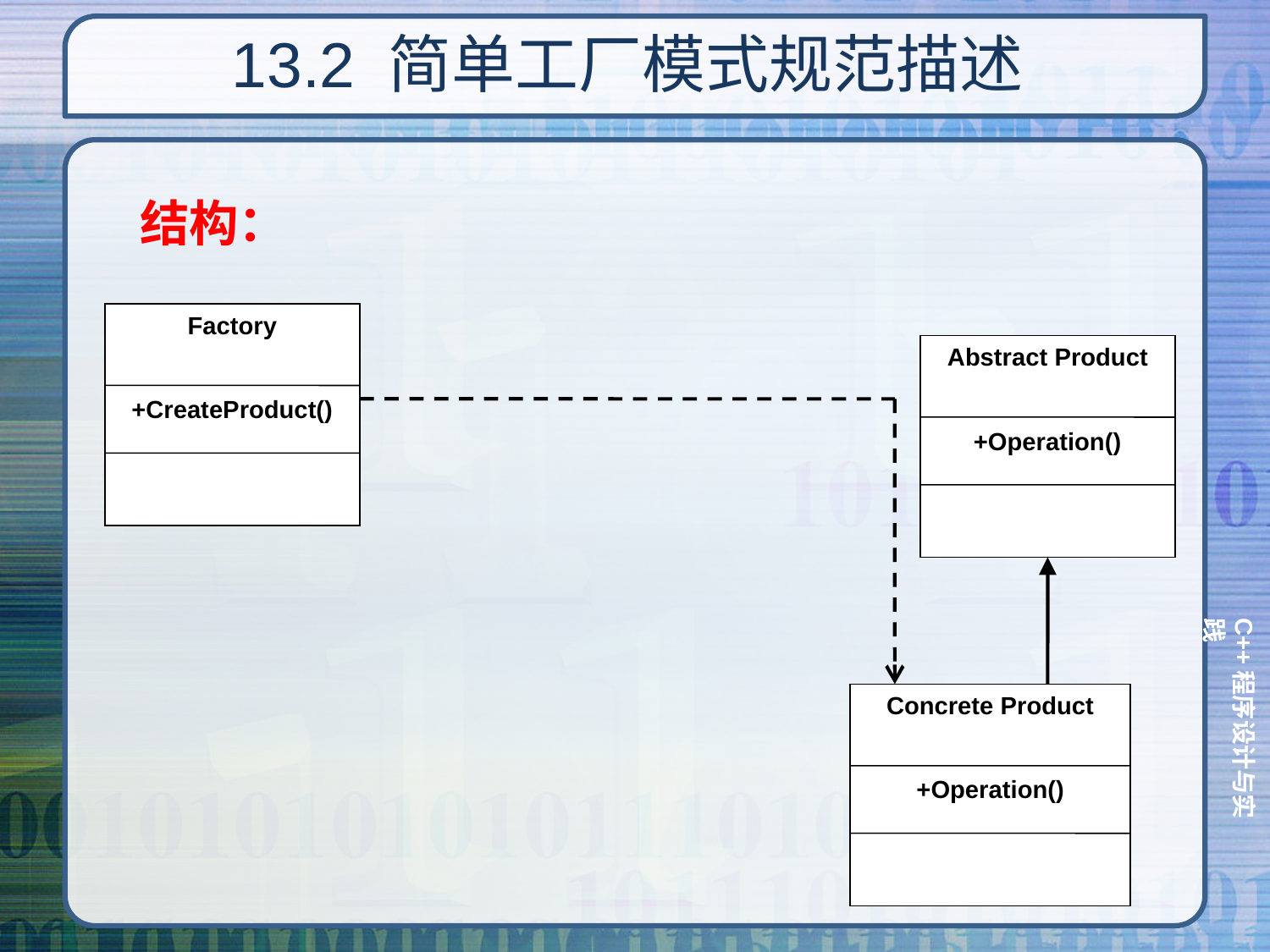

# 13.2 简单工厂模式规范描述
结构：

Factory

+CreateProduct()
Abstract Product

+Operation()

Concrete Product

+Operation()